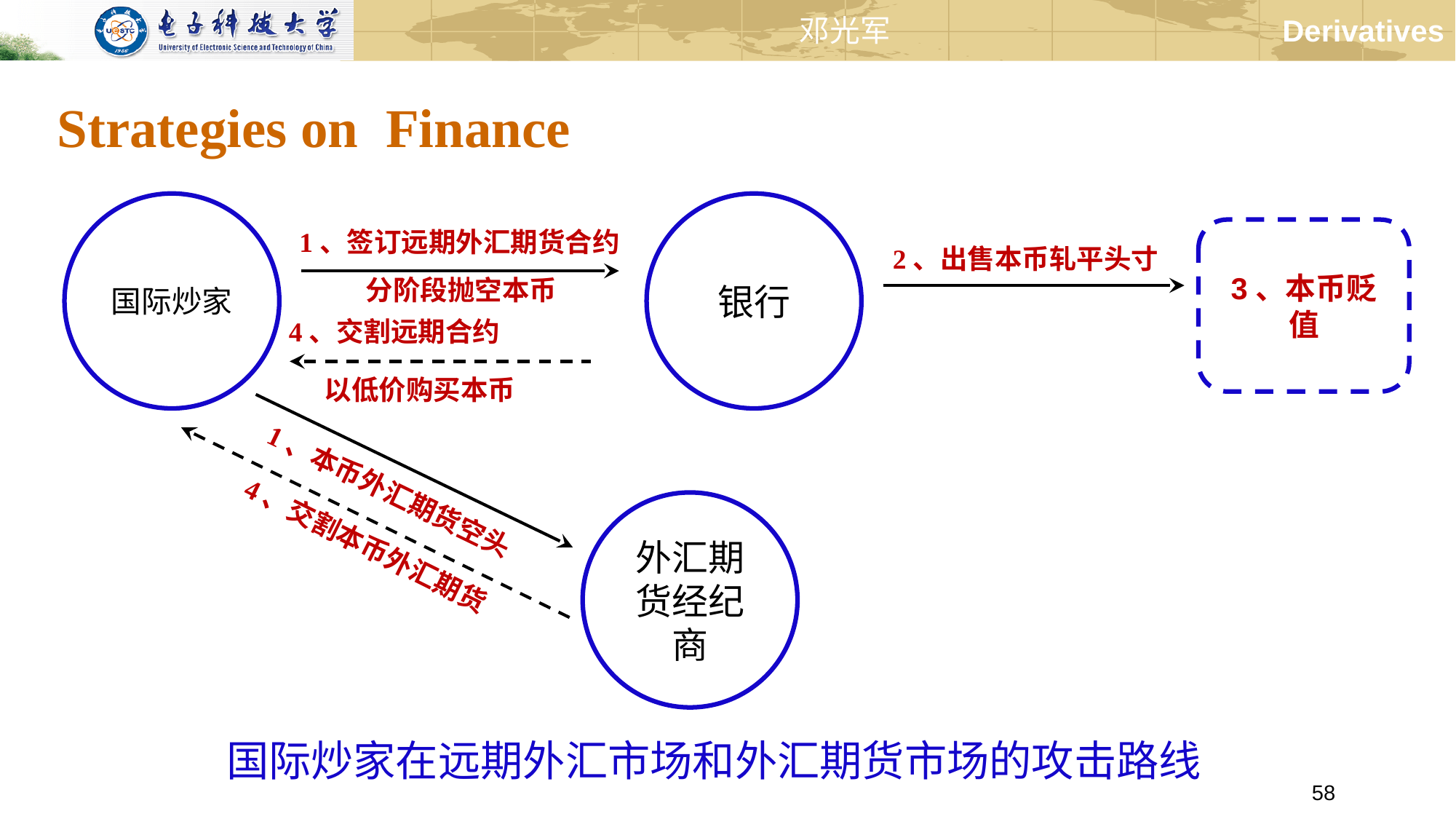

# Strategies on  Finance
国际炒家
银行
1、签订远期外汇期货合约
3、本币贬值
2、出售本币轧平头寸
分阶段抛空本币
4、交割远期合约
以低价购买本币
1、本币外汇期货空头
外汇期货经纪商
4、交割本币外汇期货
国际炒家在远期外汇市场和外汇期货市场的攻击路线